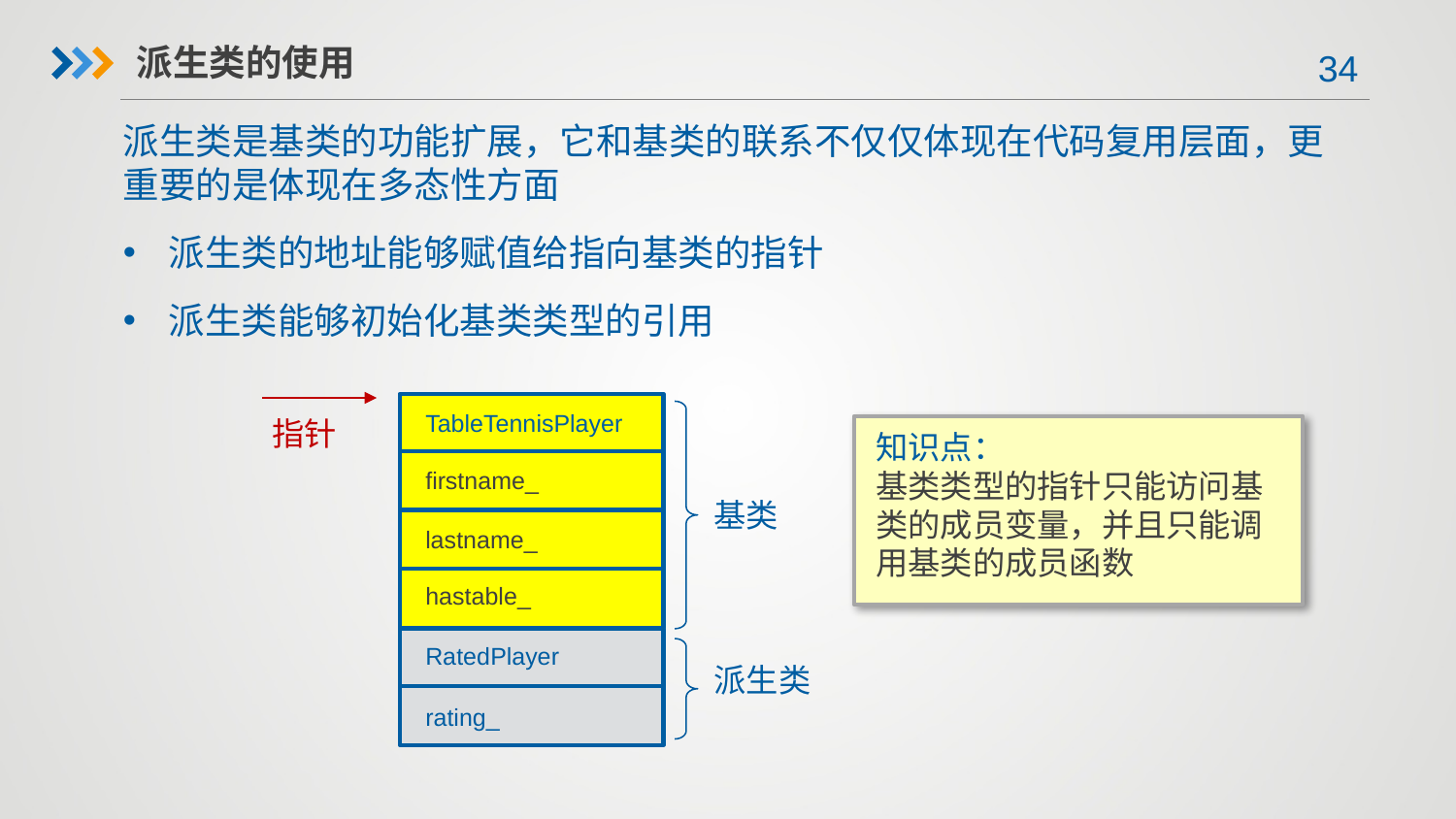

派生类的使用
派生类是基类的功能扩展，它和基类的联系不仅仅体现在代码复用层面，更重要的是体现在多态性方面
派生类的地址能够赋值给指向基类的指针
派生类能够初始化基类类型的引用

TableTennisPlayer

firstname_

lastname_

hastable_

RatedPlayer

rating_

指针

知识点：
基类类型的指针只能访问基类的成员变量，并且只能调用基类的成员函数
基类

派生类